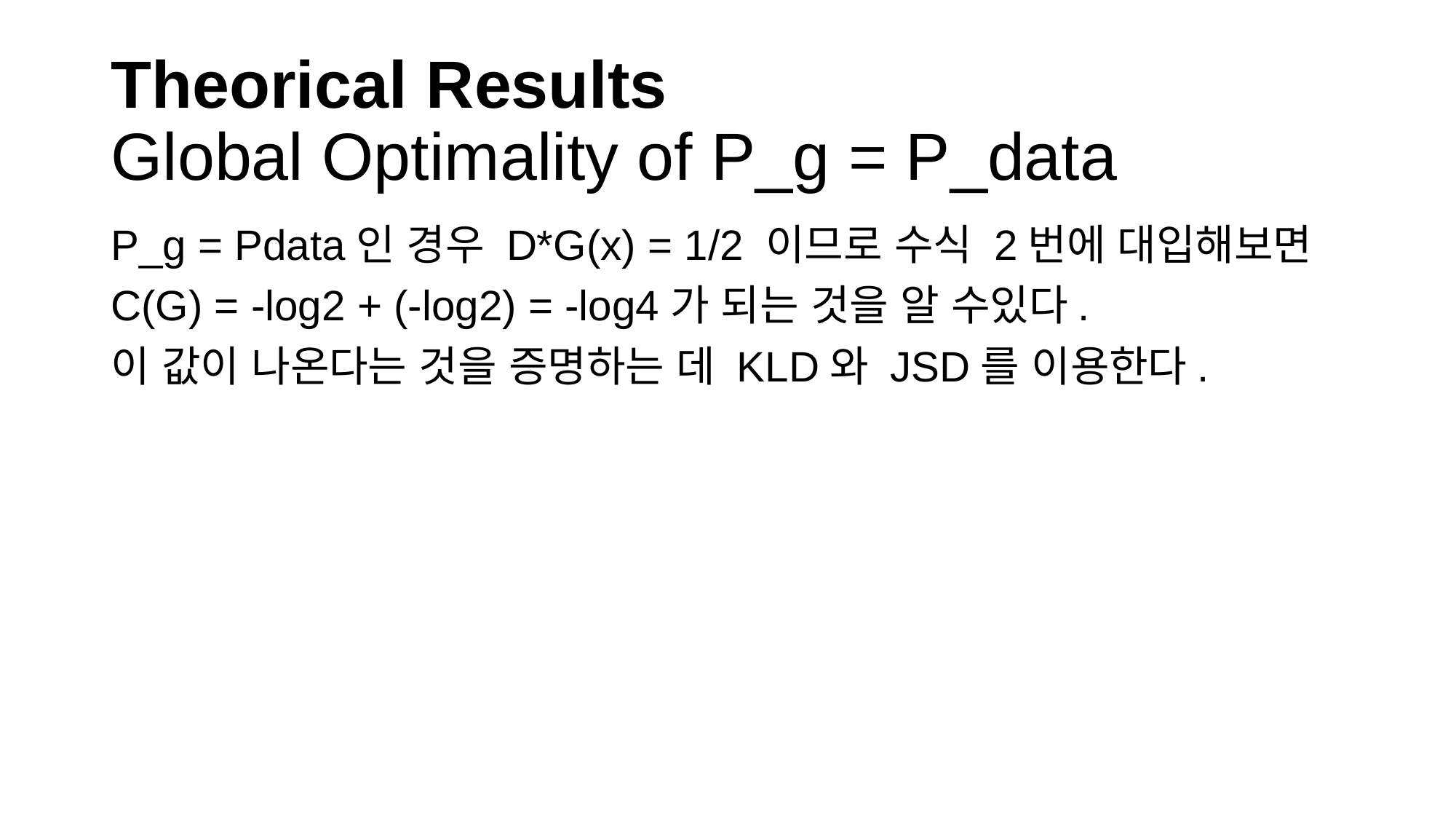

# Theorical Results Global Optimality of P_g = P_data
P_g = Pdata인 경우 D*G(x) = 1/2 이므로 수식 2번에 대입해보면
C(G) = -log2 + (-log2) = -log4가 되는 것을 알 수있다.
이 값이 나온다는 것을 증명하는 데 KLD와 JSD를 이용한다.